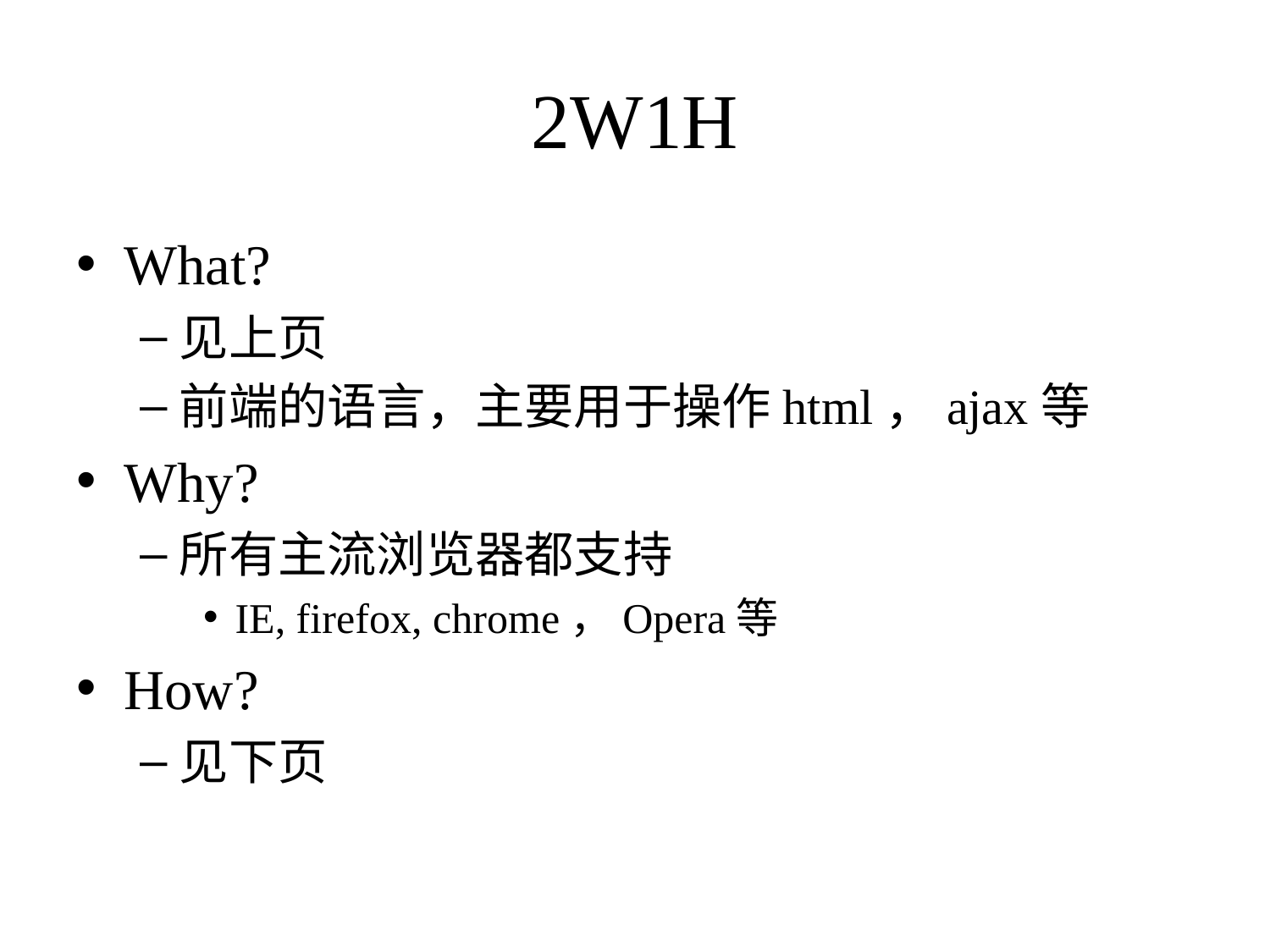

# 2W1H
What?
见上页
前端的语言，主要用于操作html，ajax等
Why?
所有主流浏览器都支持
IE, firefox, chrome，Opera等
How?
见下页